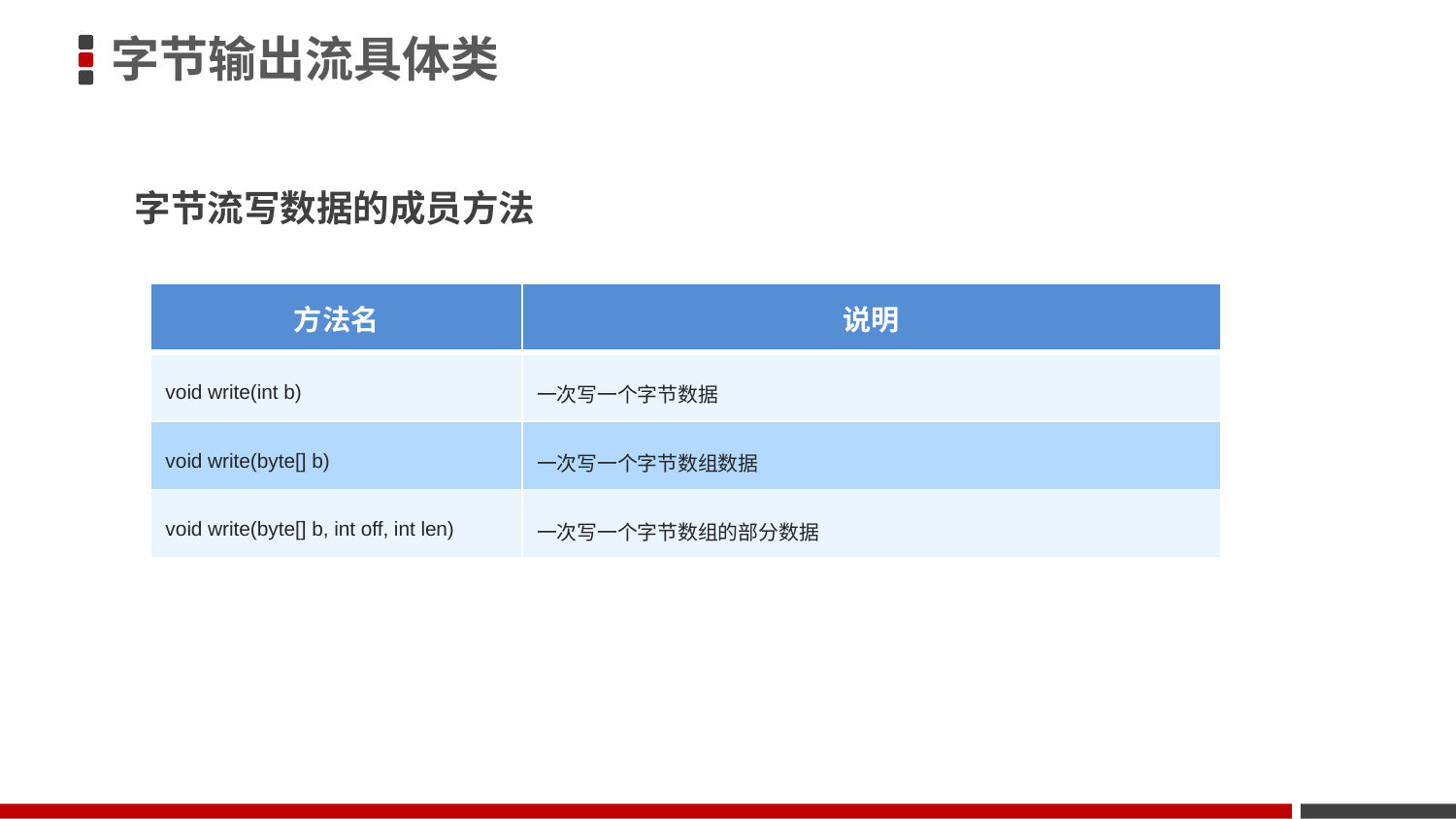

字节输出流具体类
字节流写数据的成员方法
| 方法名 | 说明 |
| --- | --- |
| void write​(int b) | 一次写一个字节数据 |
| void write​(byte[] b) | 一次写一个字节数组数据 |
| void write​(byte[] b, int off, int len) | 一次写一个字节数组的部分数据 |